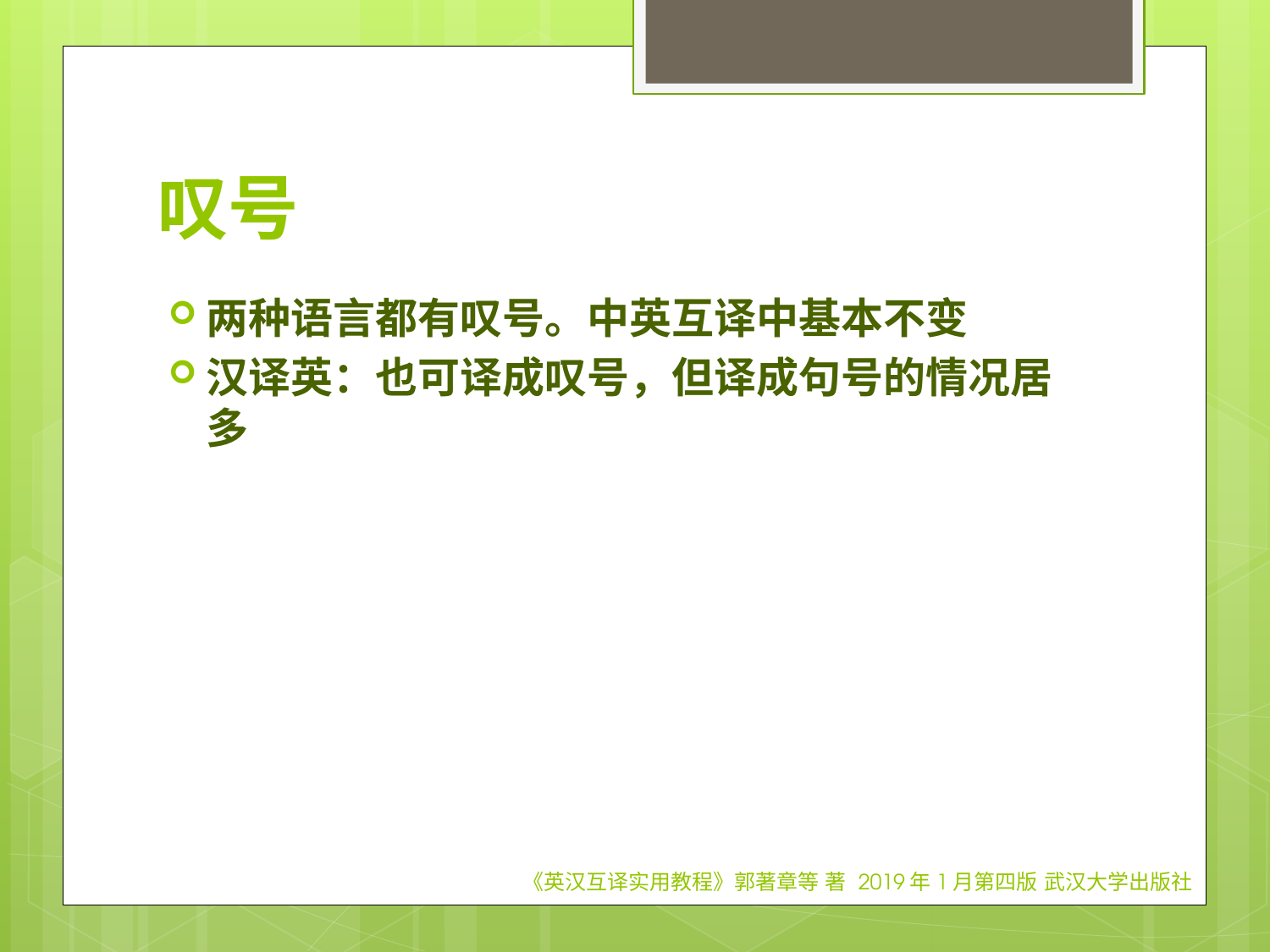

# 叹号
两种语言都有叹号。中英互译中基本不变
汉译英：也可译成叹号，但译成句号的情况居多

《英汉互译实用教程》郭著章等 著 2019年1月第四版 武汉大学出版社